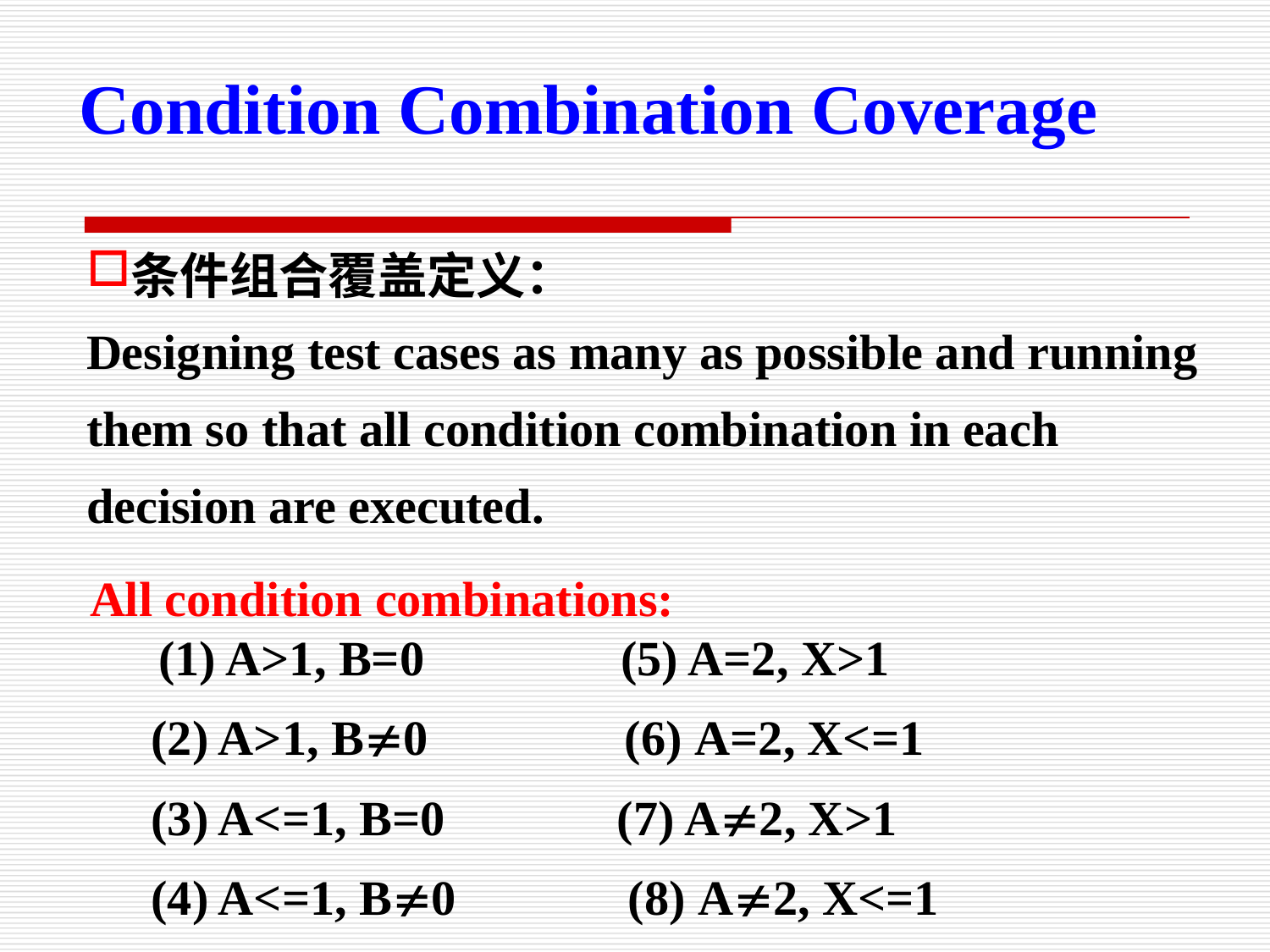

Condition Combination Coverage
条件组合覆盖定义：
Designing test cases as many as possible and running them so that all condition combination in each decision are executed.
All condition combinations:
     (1) A>1, B=0                (5) A=2, X>1
     (2) A>1, B≠0                (6) A=2, X<=1
     (3) A<=1, B=0              (7) A≠2, X>1
     (4) A<=1, B≠0              (8) A≠2, X<=1